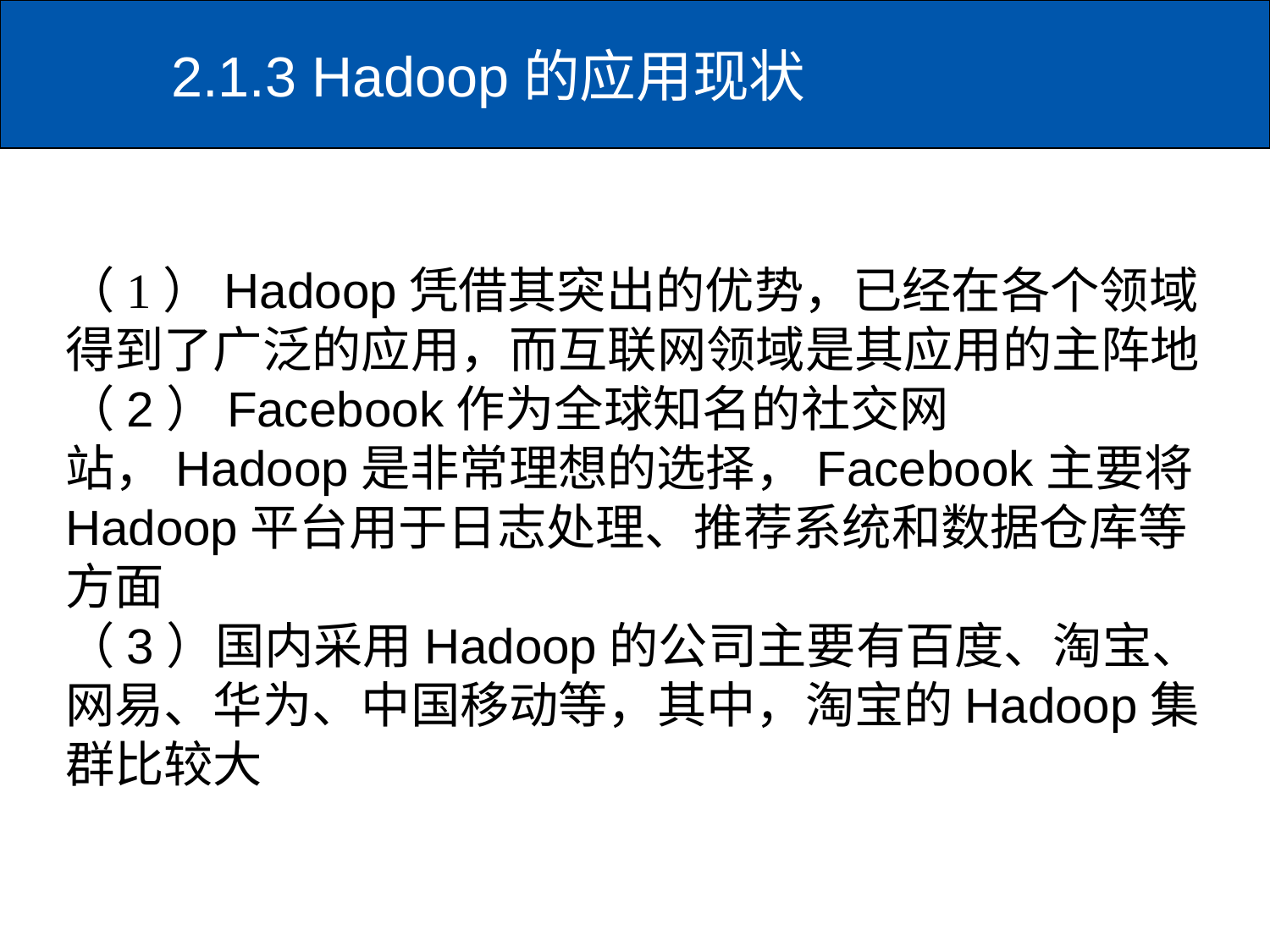

2.1.3 Hadoop的应用现状
（1）Hadoop凭借其突出的优势，已经在各个领域得到了广泛的应用，而互联网领域是其应用的主阵地
（2）Facebook作为全球知名的社交网站，Hadoop是非常理想的选择，Facebook主要将Hadoop平台用于日志处理、推荐系统和数据仓库等方面
（3）国内采用Hadoop的公司主要有百度、淘宝、网易、华为、中国移动等，其中，淘宝的Hadoop集群比较大